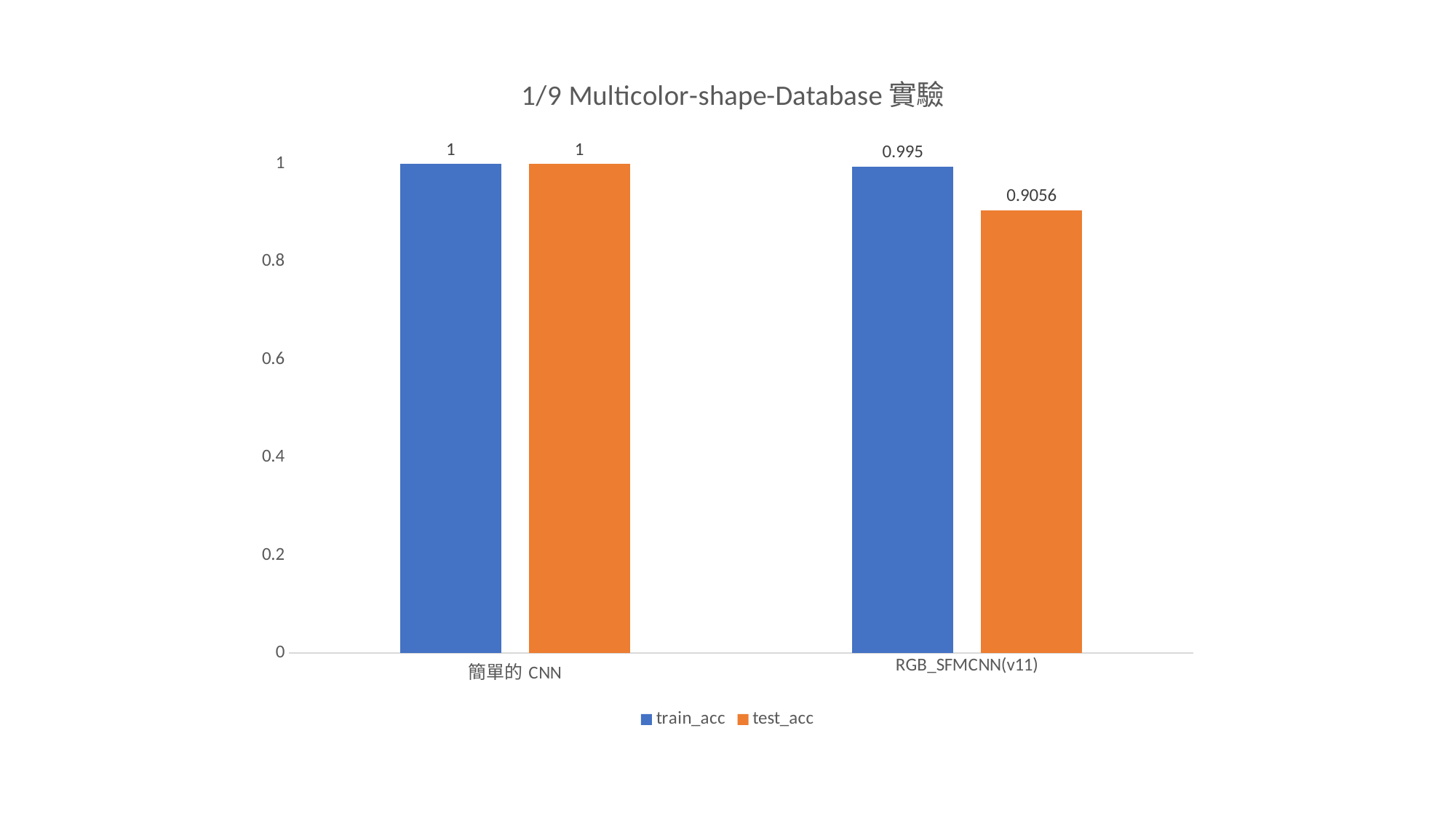

### Chart: 1/9 Multicolor-shape-Database實驗

| Category | train_acc | test_acc |
|---|---|---|
| 簡單的CNN | 1.0 | 1.0 |
| RGB_SFMCNN(v11) | 0.995 | 0.9056 |